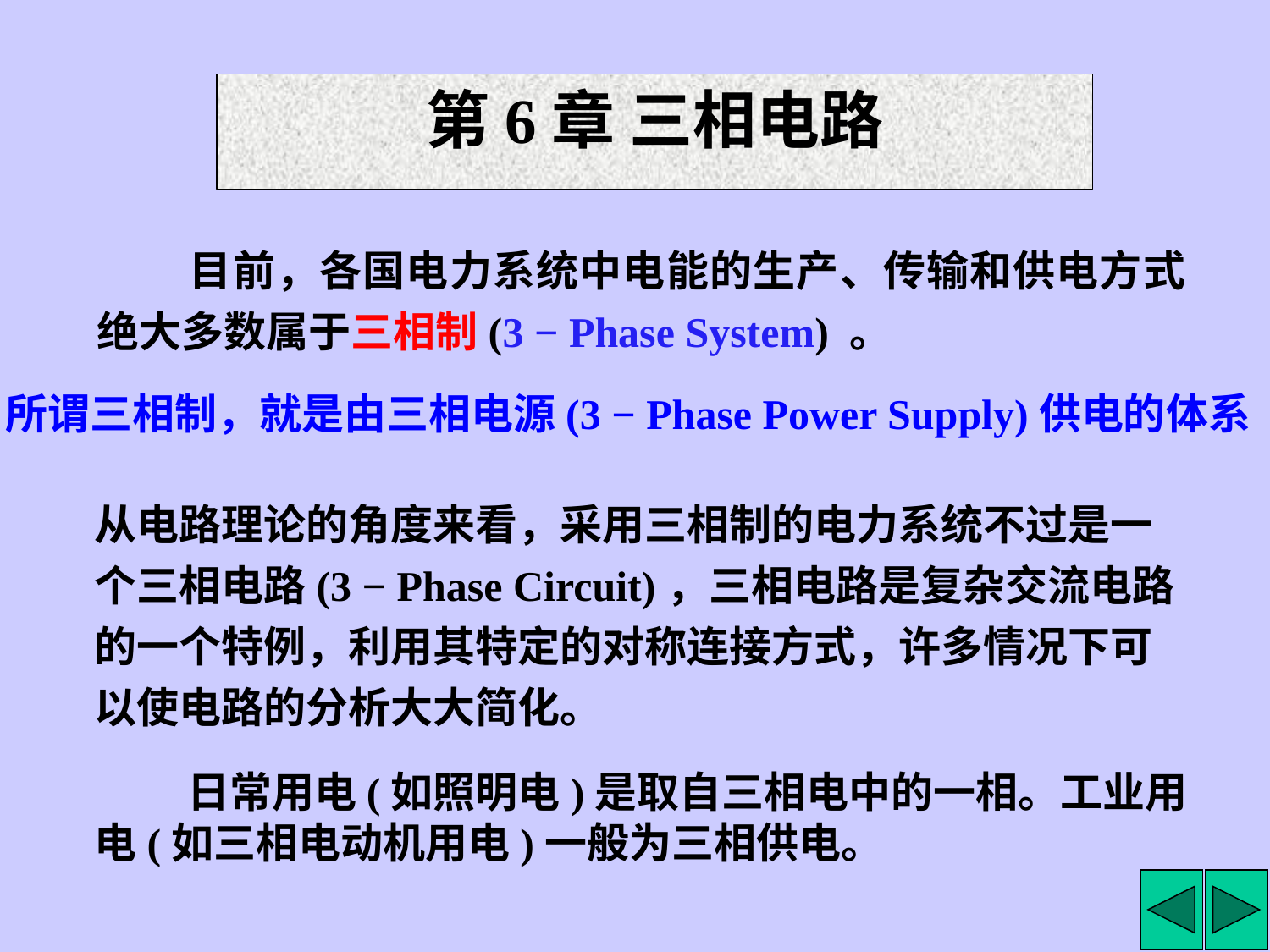

第6章 三相电路
目前，各国电力系统中电能的生产、传输和供电方式绝大多数属于三相制(3 − Phase System) 。
所谓三相制，就是由三相电源(3 − Phase Power Supply)供电的体系
从电路理论的角度来看，采用三相制的电力系统不过是一个三相电路(3 − Phase Circuit)，三相电路是复杂交流电路的一个特例，利用其特定的对称连接方式，许多情况下可以使电路的分析大大简化。
日常用电(如照明电)是取自三相电中的一相。工业用电(如三相电动机用电)一般为三相供电。